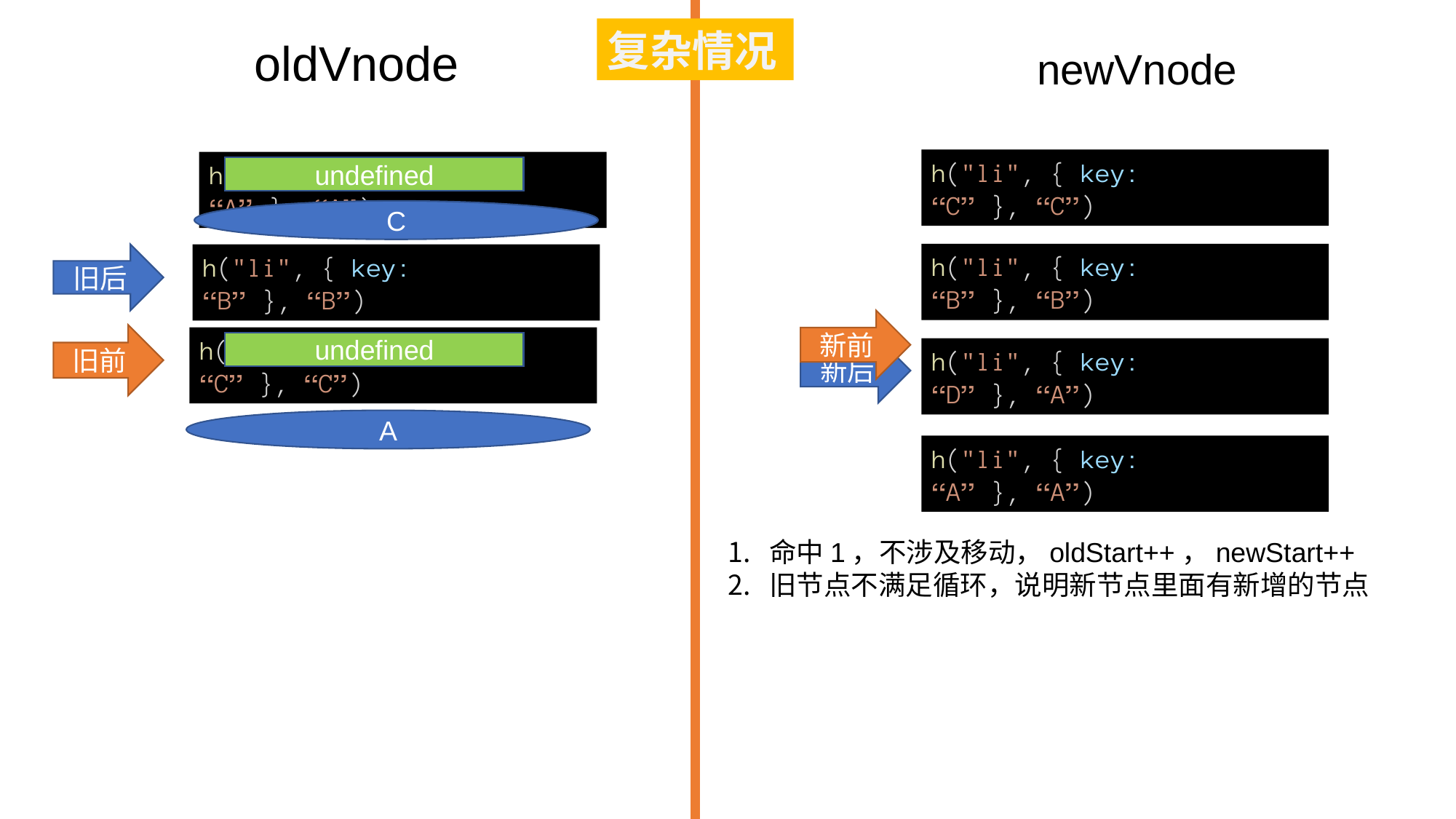

复杂情况
oldVnode
newVnode
h("li", { key: “C” }, “C”)
h("li", { key: “A” }, “A”)
undefined
C
h("li", { key: “B” }, “B”)
h("li", { key: “B” }, “B”)
旧后
新前
旧前
h("li", { key: “C” }, “C”)
undefined
新后
h("li", { key: “D” }, “A”)
A
h("li", { key: “A” }, “A”)
命中1，不涉及移动，oldStart++，newStart++
旧节点不满足循环，说明新节点里面有新增的节点